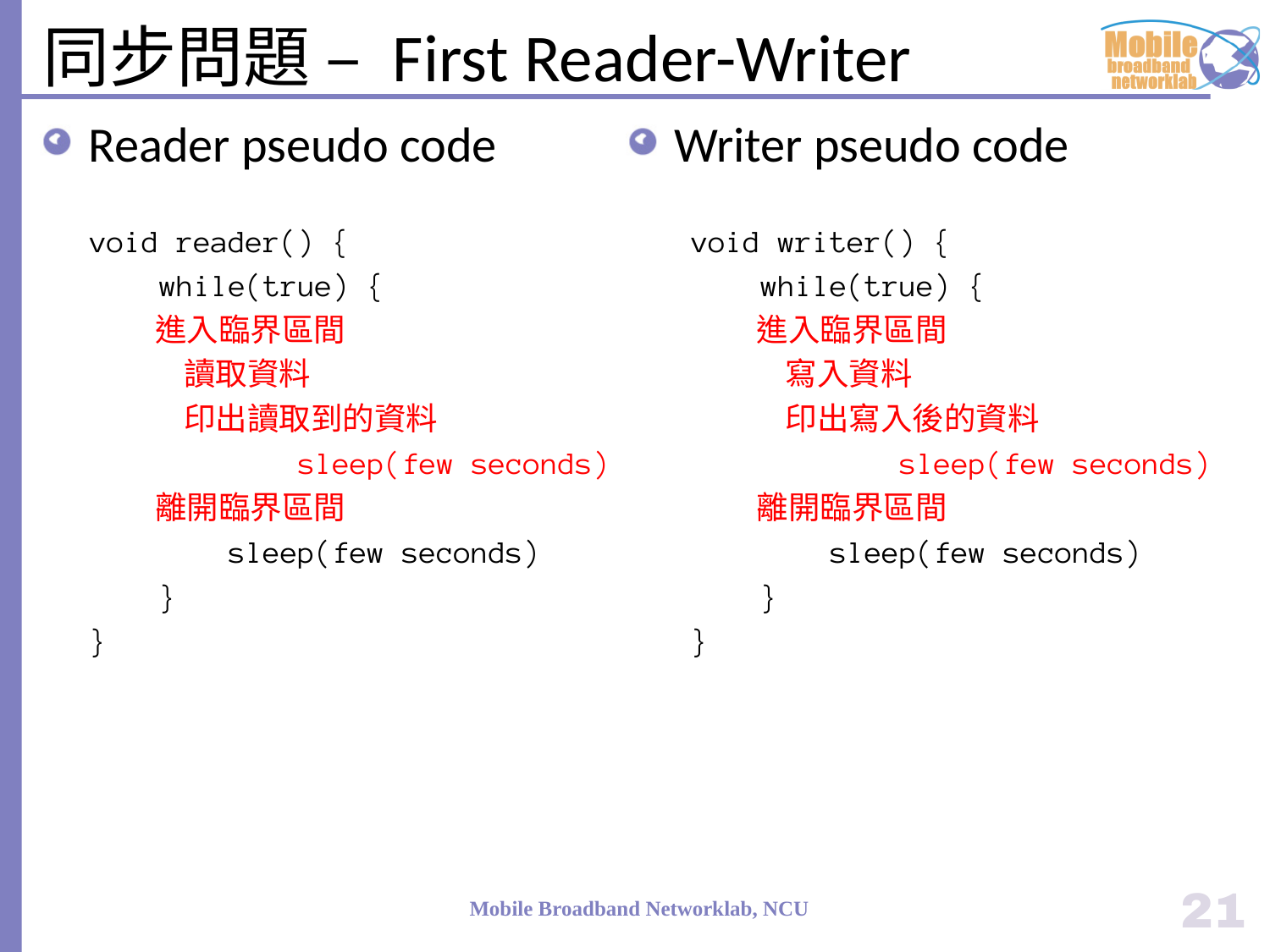

# 同步問題 – First Reader-Writer
Reader pseudo code
Writer pseudo code
void reader() {
    while(true) {
        進入臨界區間
            讀取資料
            印出讀取到的資料
            sleep(few seconds)
        離開臨界區間
        sleep(few seconds)
    }
}
void writer() {
    while(true) {
        進入臨界區間
            寫入資料
            印出寫入後的資料
            sleep(few seconds)
        離開臨界區間
        sleep(few seconds)
    }
}
21